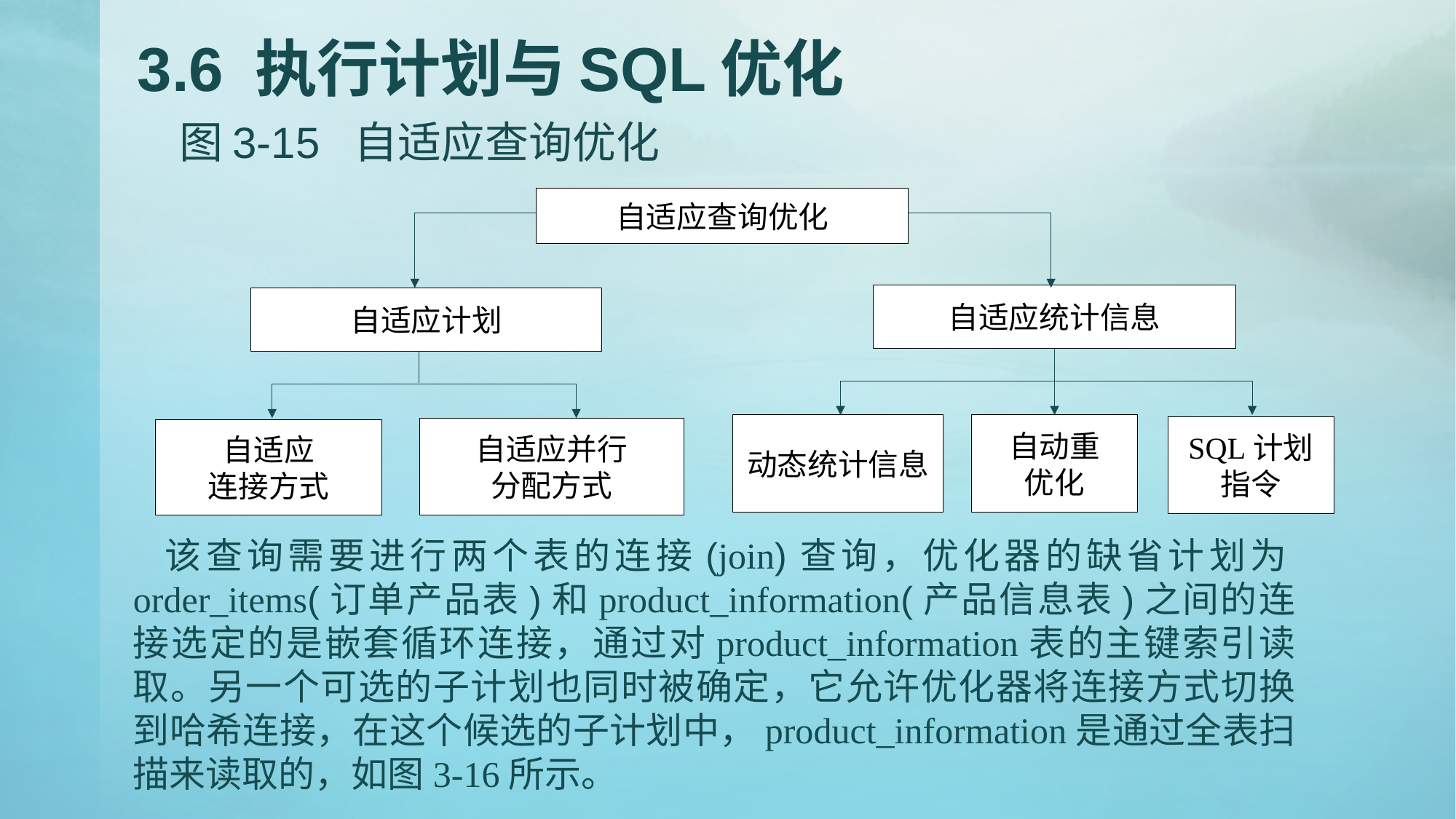

# 3.6 执行计划与SQL优化 图3-15  自适应查询优化

自适应查询优化

自适应统计信息
自适应计划

动态统计信息
自动重
优化
SQL计划指令
自适应并行
分配方式
自适应
连接方式
该查询需要进行两个表的连接(join)查询，优化器的缺省计划为order_items(订单产品表)和product_information(产品信息表)之间的连接选定的是嵌套循环连接，通过对product_information表的主键索引读取。另一个可选的子计划也同时被确定，它允许优化器将连接方式切换到哈希连接，在这个候选的子计划中，product_information是通过全表扫描来读取的，如图3-16所示。